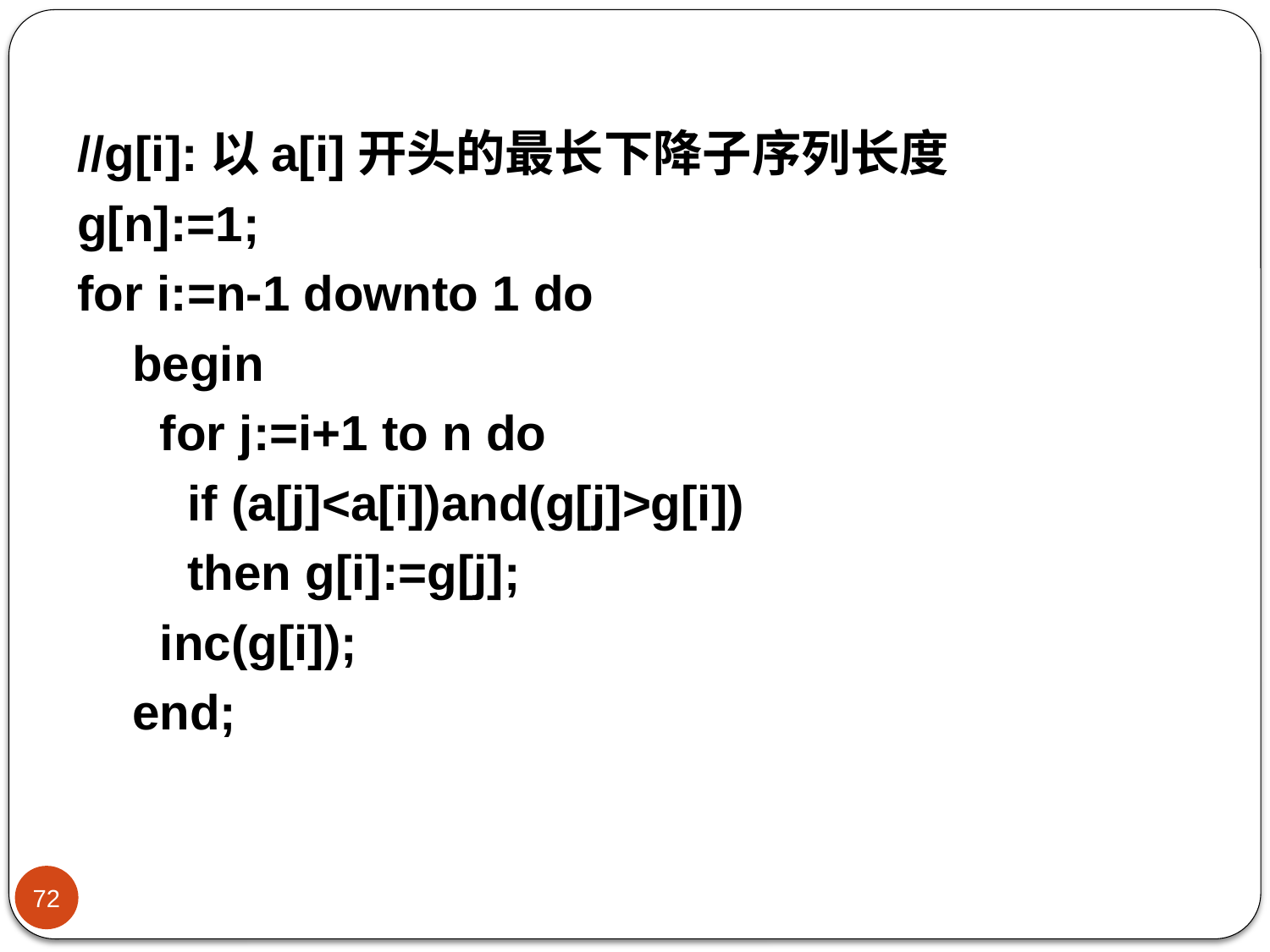

//g[i]:以a[i]开头的最长下降子序列长度
g[n]:=1;
for i:=n-1 downto 1 do
    begin
      for j:=i+1 to n do
        if (a[j]<a[i])and(g[j]>g[i])
        then g[i]:=g[j];
      inc(g[i]);
    end;

72